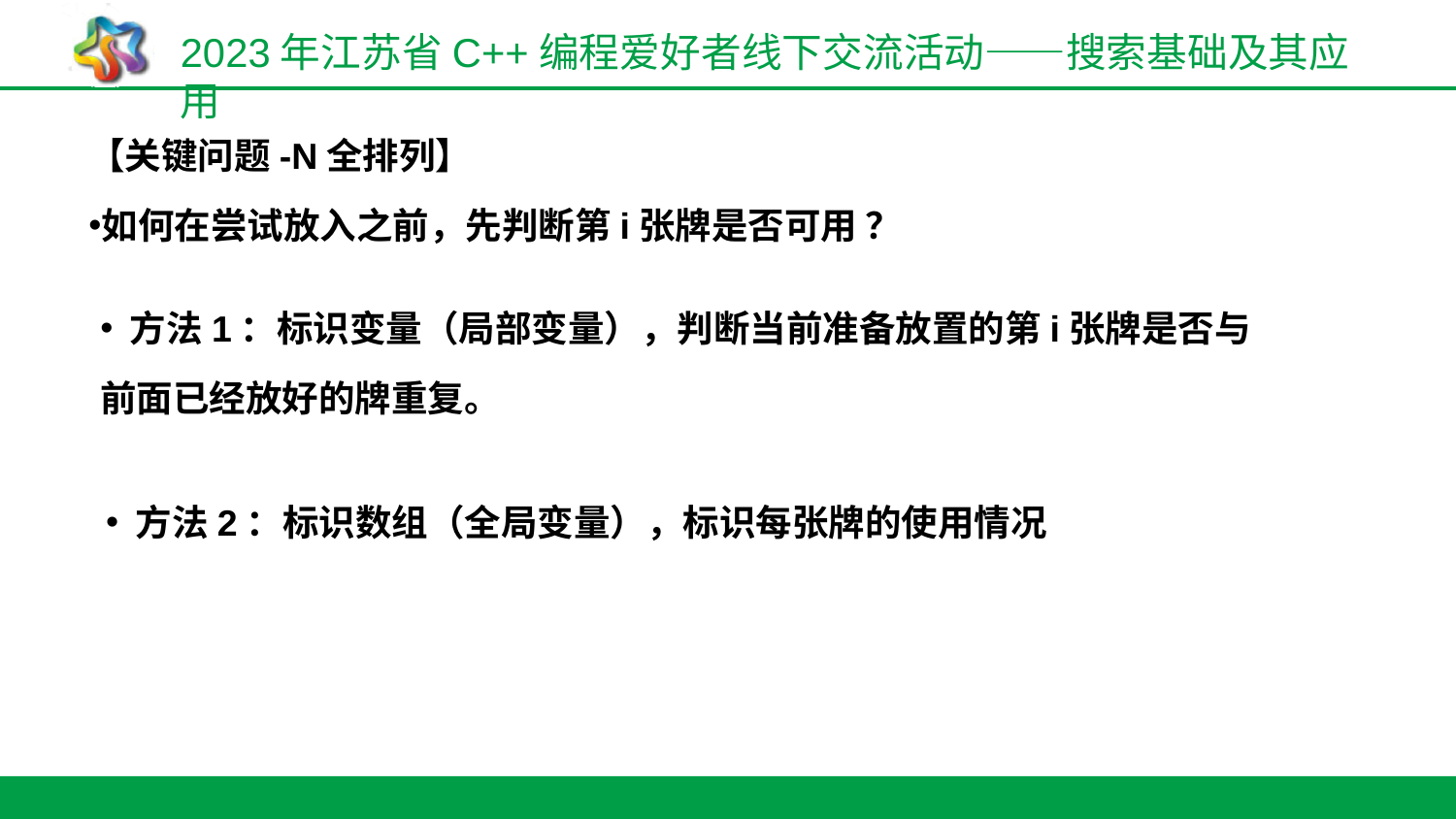

【关键问题-N全排列】
如何在尝试放入之前，先判断第i张牌是否可用 ？

 方法1：标识变量（局部变量），判断当前准备放置的第i张牌是否与前面已经放好的牌重复。
 方法2：标识数组（全局变量），标识每张牌的使用情况